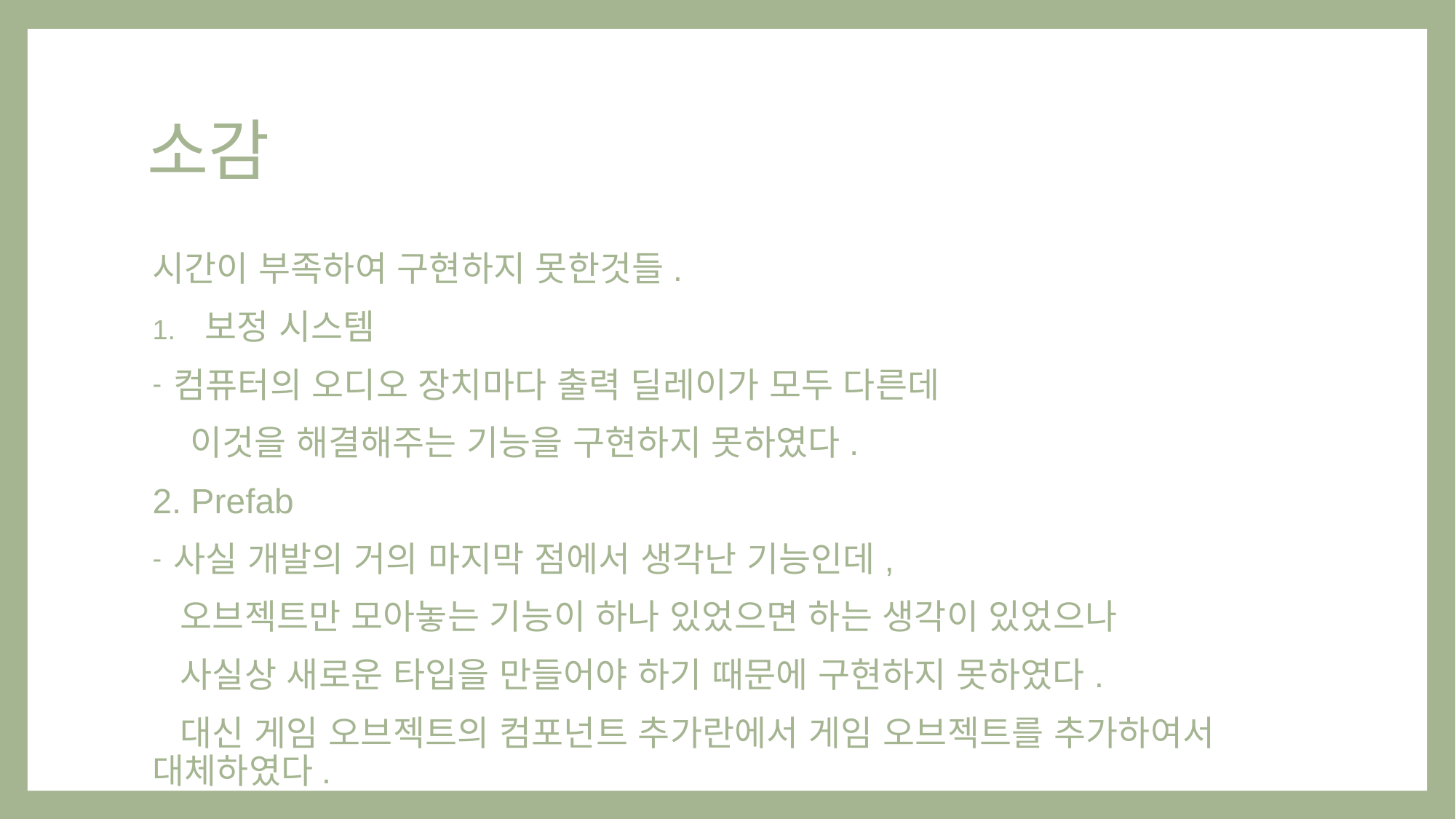

# 소감
시간이 부족하여 구현하지 못한것들.
보정 시스템
컴퓨터의 오디오 장치마다 출력 딜레이가 모두 다른데
   이것을 해결해주는 기능을 구현하지 못하였다.
2. Prefab
사실 개발의 거의 마지막 점에서 생각난 기능인데,
  오브젝트만 모아놓는 기능이 하나 있었으면 하는 생각이 있었으나
  사실상 새로운 타입을 만들어야 하기 때문에 구현하지 못하였다.
  대신 게임 오브젝트의 컴포넌트 추가란에서 게임 오브젝트를 추가하여서 대체하였다.